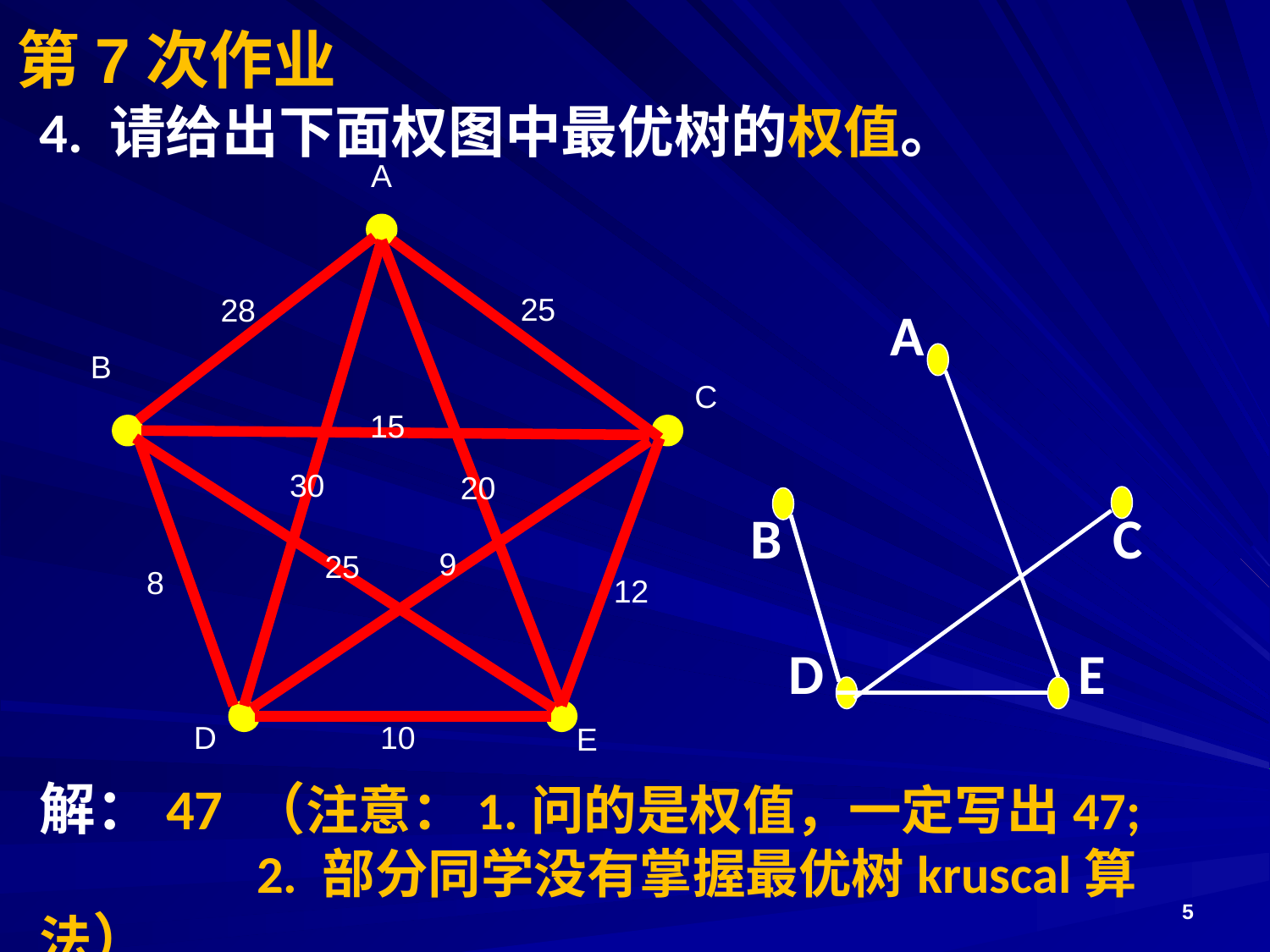

# 第7次作业
4. 请给出下面权图中最优树的权值。

                                                                   A

                                                        B                          C

                                                           D                    E

解：47 （注意：1.问的是权值，一定写出47;
                  2. 部分同学没有掌握最优树kruscal算法）

A

25
28
B
C
15

30
20
9
25
8
12

10
D
E

5